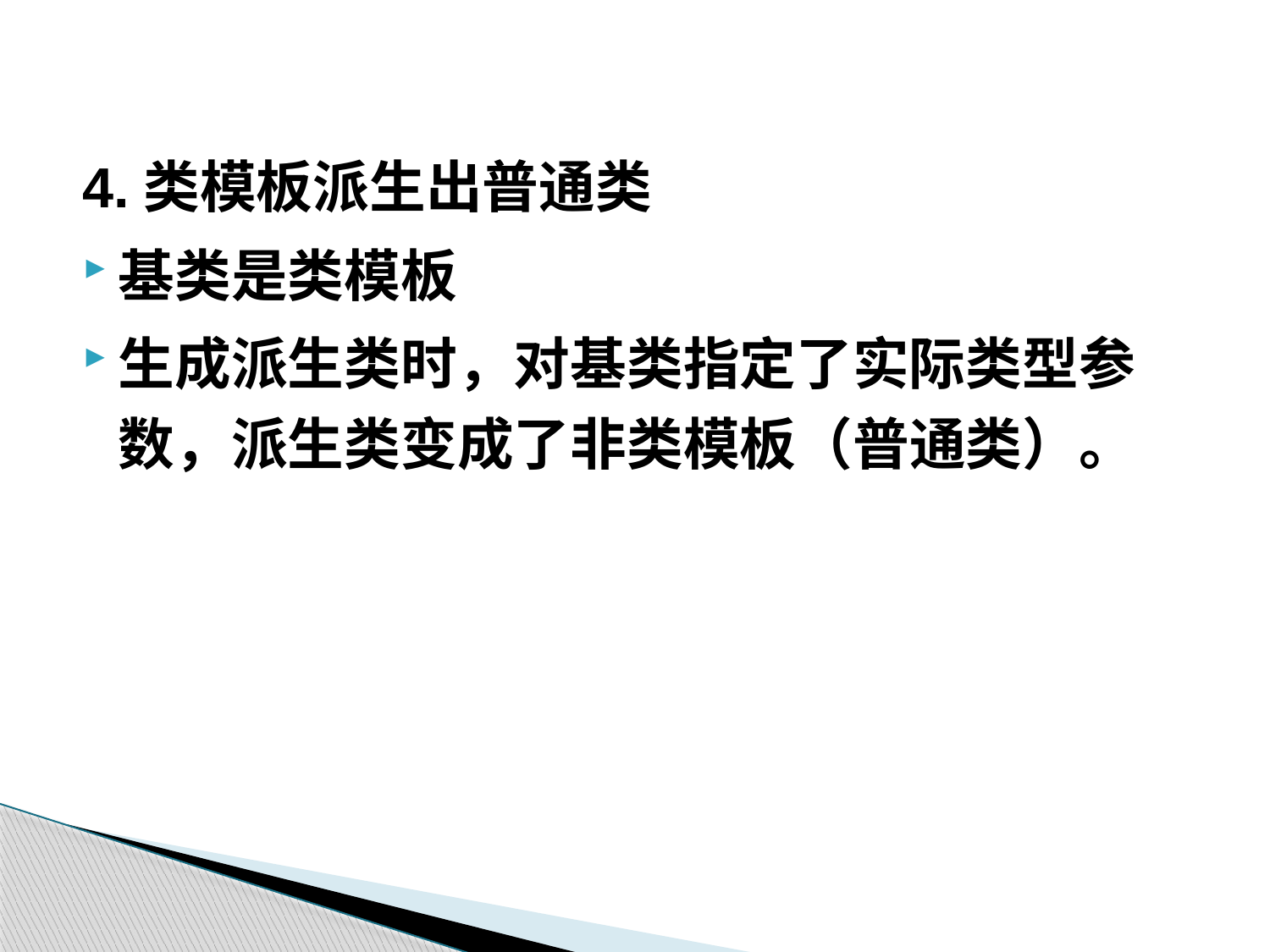

4.类模板派生出普通类
基类是类模板
生成派生类时，对基类指定了实际类型参数，派生类变成了非类模板（普通类）。